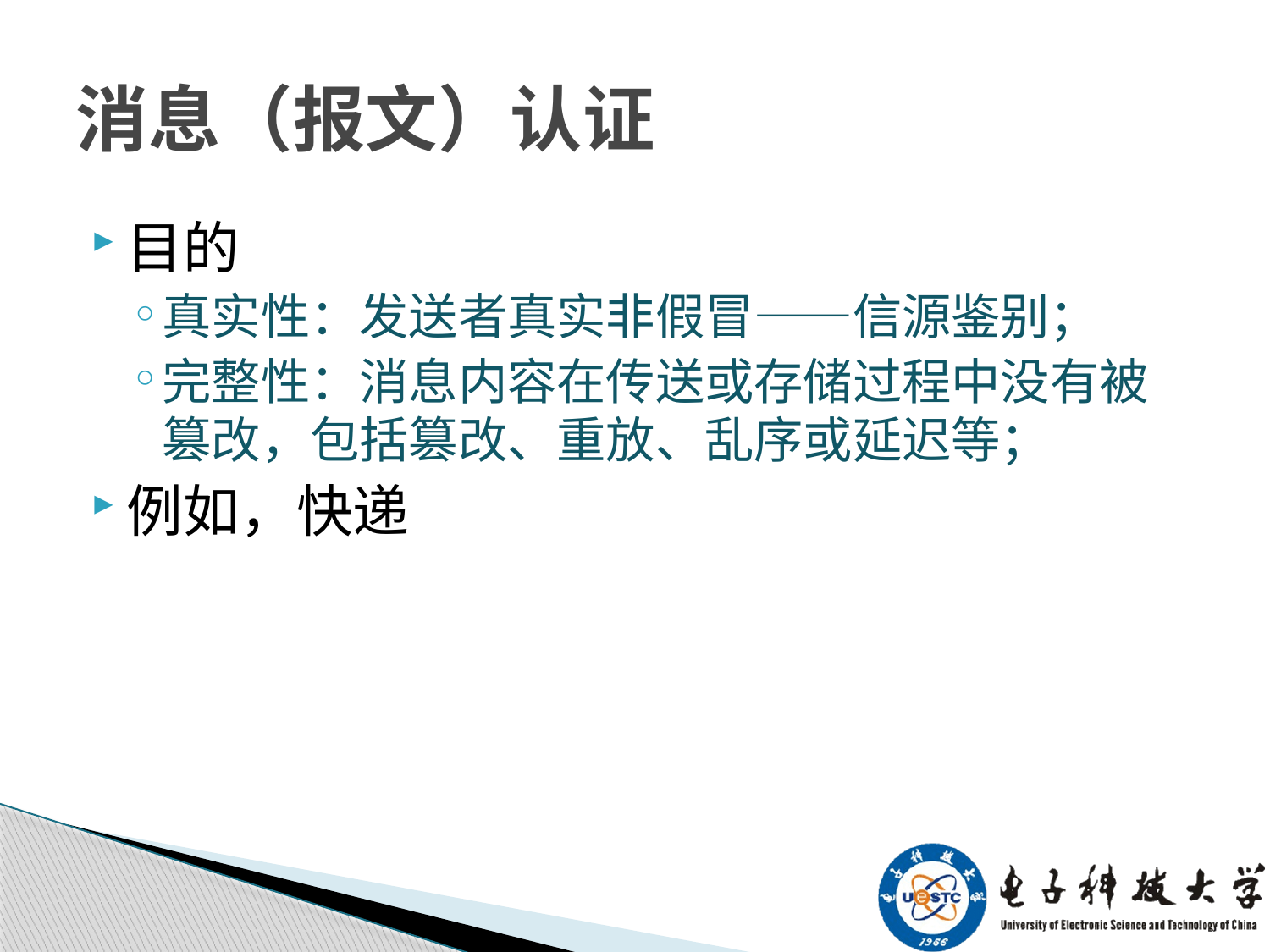

# 消息（报文）认证
目的
真实性：发送者真实非假冒——信源鉴别；
完整性：消息内容在传送或存储过程中没有被篡改，包括篡改、重放、乱序或延迟等；
例如，快递